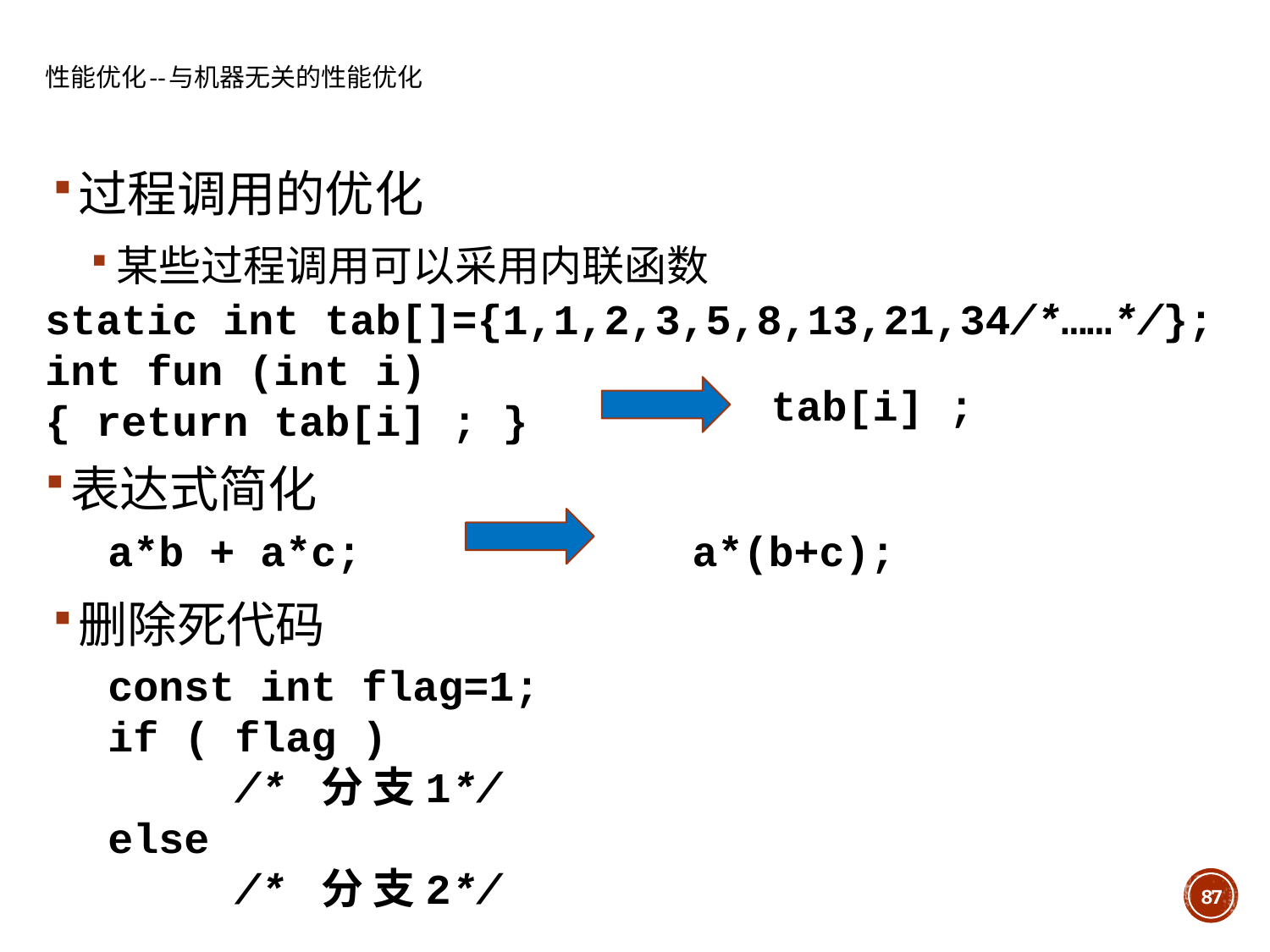

# 性能优化--与机器无关的性能优化
过程调用的优化
某些过程调用可以采用内联函数
static int tab[]={1,1,2,3,5,8,13,21,34/*……*/};
int fun (int i)
{ return tab[i] ; }
tab[i] ;

表达式简化

a*b + a*c;             a*(b+c);
删除死代码
const int flag=1;
if ( flag )
	/* 分 支1*/
else
	/* 分 支2*/
87